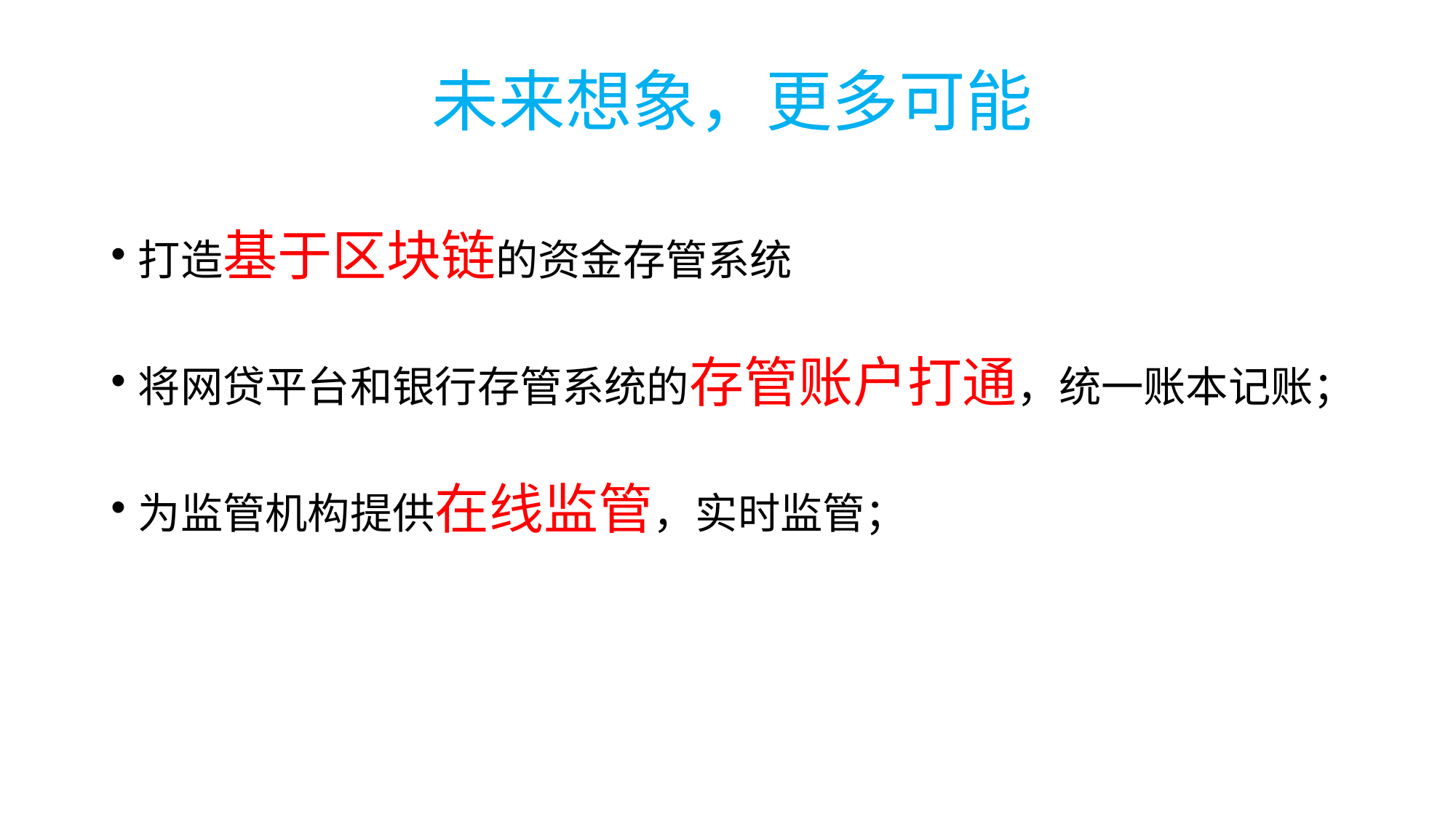

# 未来想象，更多可能
打造基于区块链的资金存管系统
将网贷平台和银行存管系统的存管账户打通，统一账本记账；
为监管机构提供在线监管，实时监管；